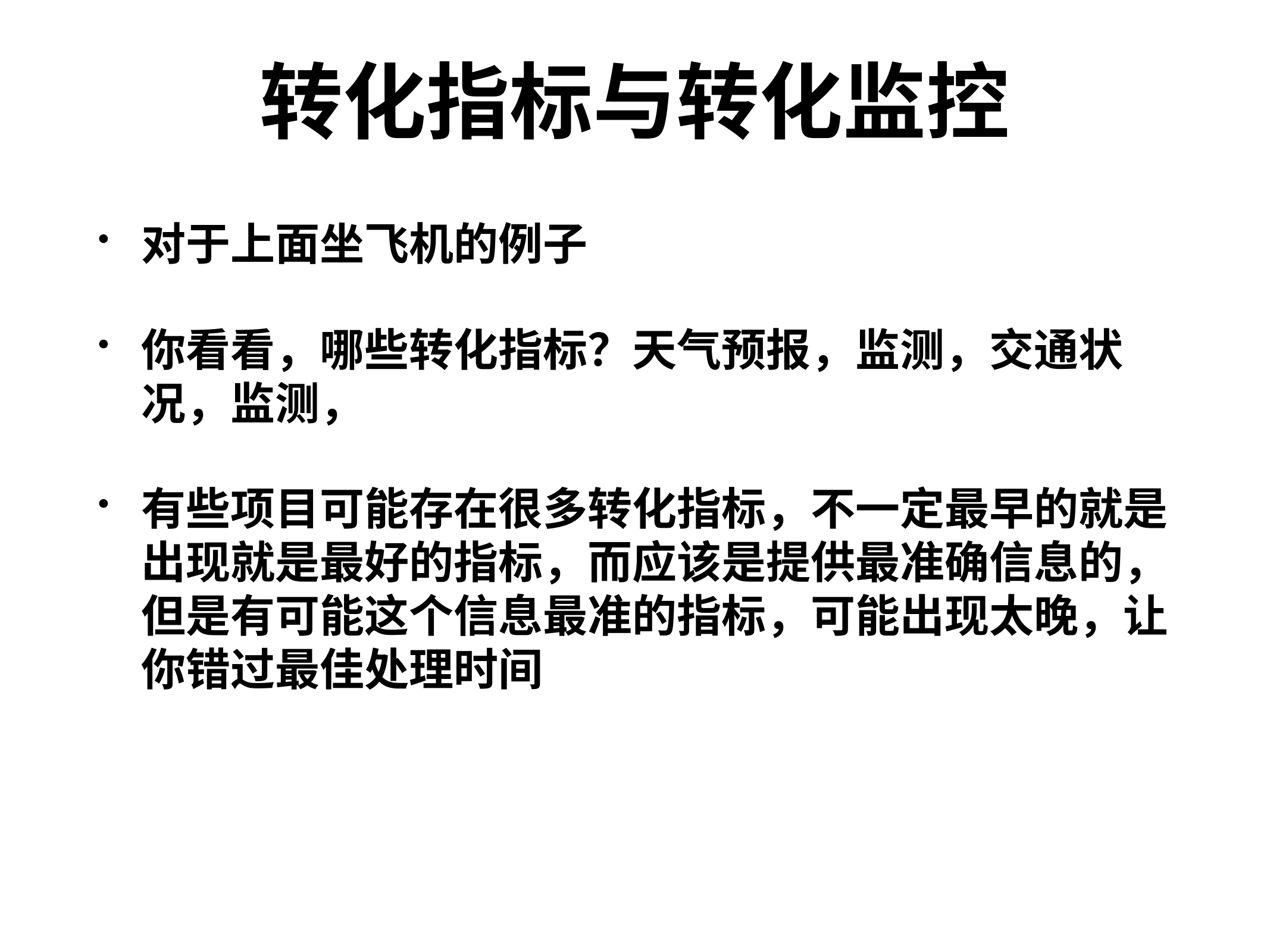

# 转化指标与转化监控
对于上面坐飞机的例子
你看看，哪些转化指标？天气预报，监测，交通状况，监测，
有些项目可能存在很多转化指标，不一定最早的就是出现就是最好的指标，而应该是提供最准确信息的，但是有可能这个信息最准的指标，可能出现太晚，让你错过最佳处理时间